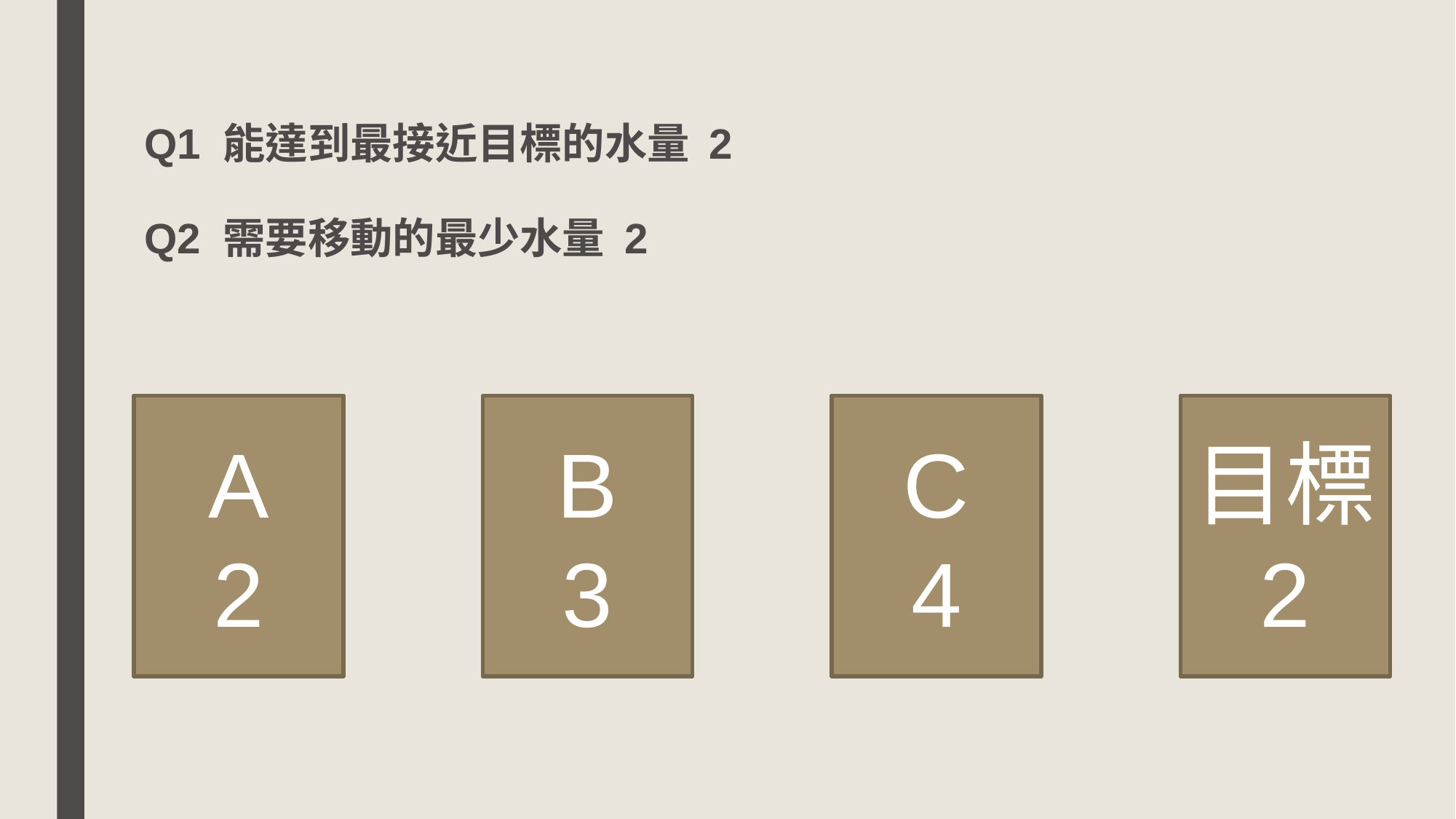

Q1 能達到最接近目標的水量 2
Q2 需要移動的最少水量 2
A
2
B
3
C
4
目標
2